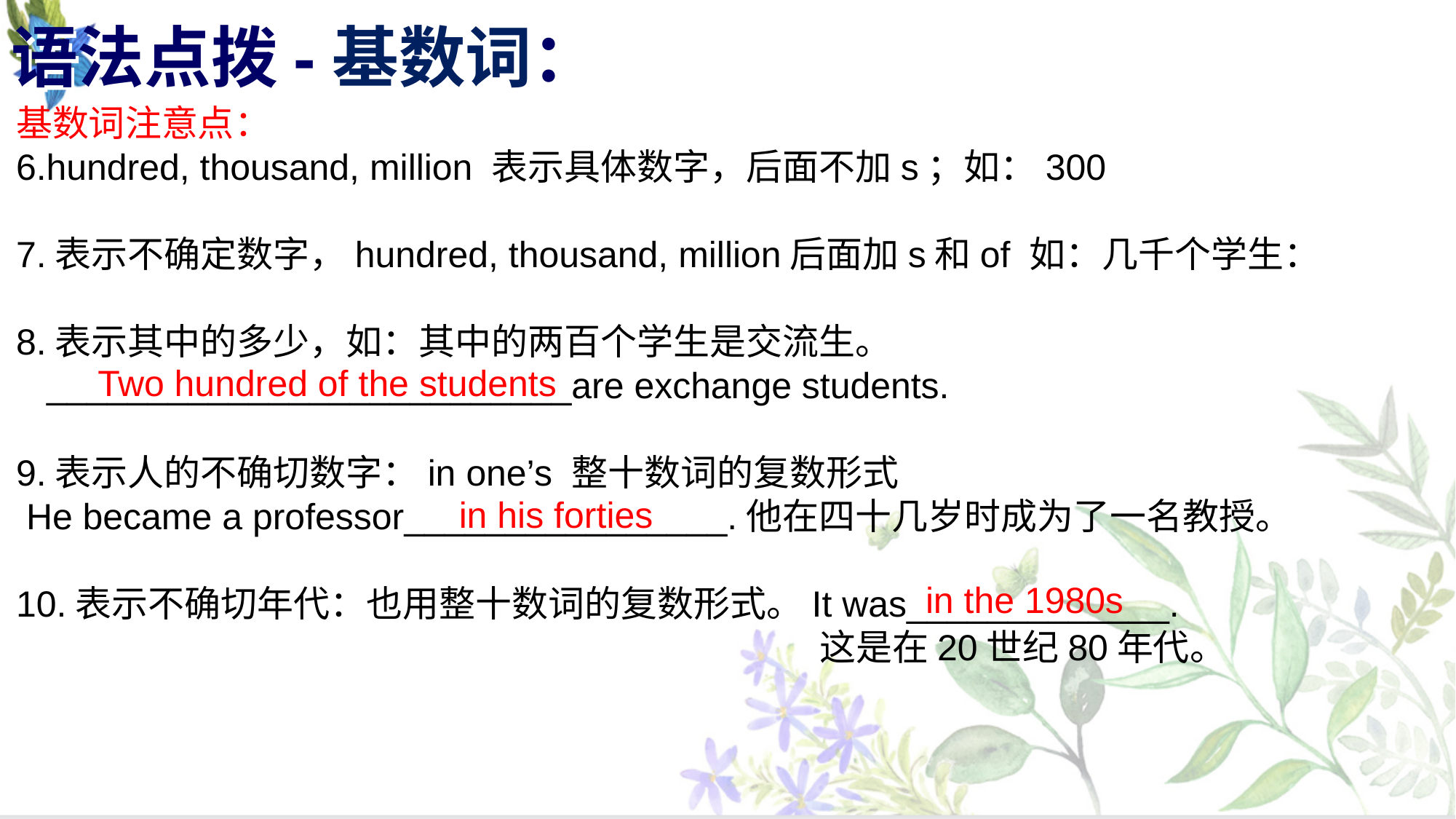

# 语法点拨-基数词：
基数词注意点：
6.hundred, thousand, million 表示具体数字，后面不加s；如：300

7.表示不确定数字，hundred, thousand, million后面加s和of 如：几千个学生：

8.表示其中的多少，如：其中的两百个学生是交流生。
   __________________________are exchange students.

9.表示人的不确切数字：in one’s 整十数词的复数形式
 He became a professor________________.他在四十几岁时成为了一名教授。

10.表示不确切年代：也用整十数词的复数形式。It was_____________.
                                                                              这是在20世纪80年代。
Two hundred of the students
in his forties
in the 1980s